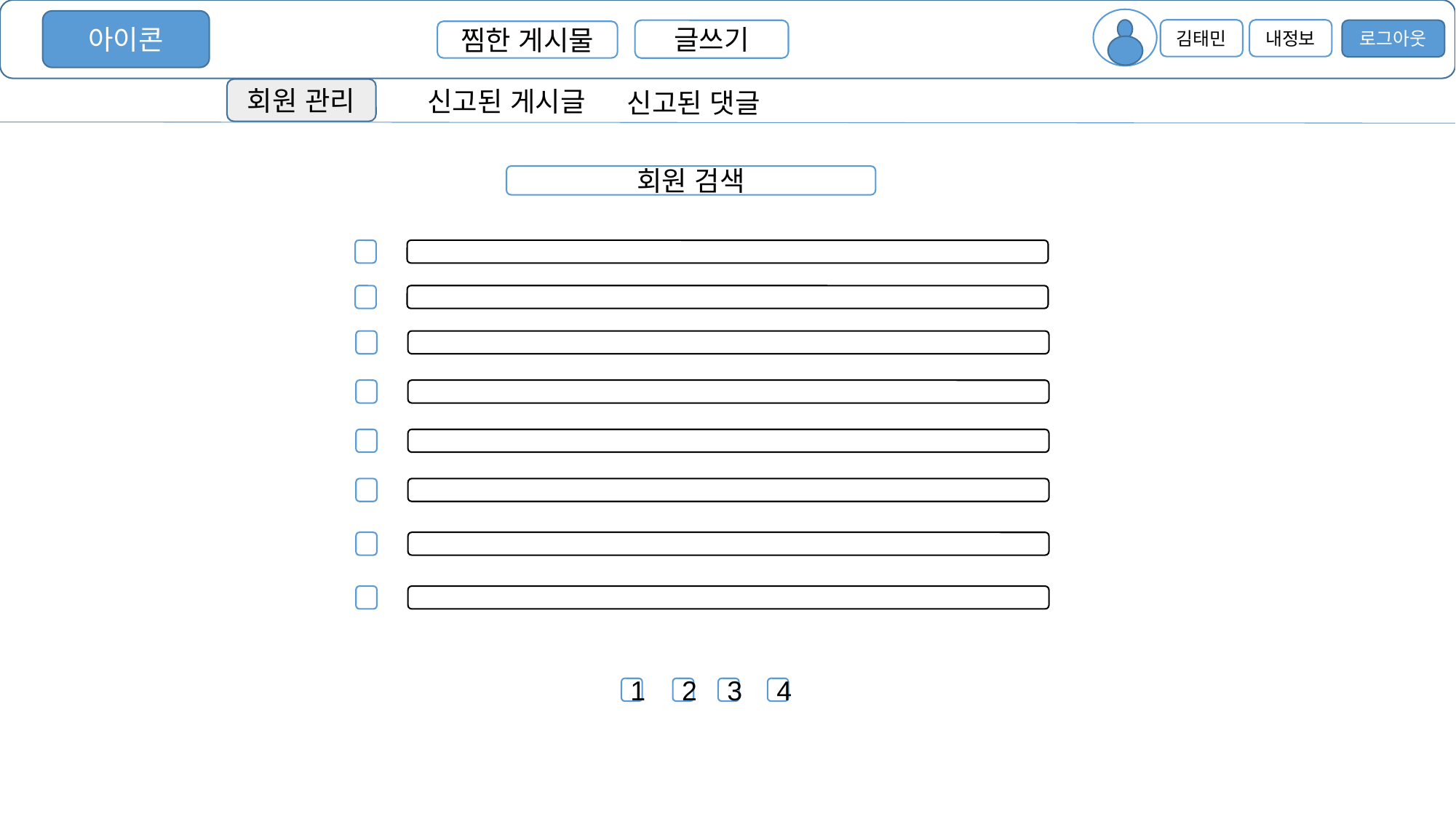

아이콘
김태민
내정보

글쓰기
로그아웃
찜한 게시물

회원 관리
신고된 게시글
신고된 댓글
회원 검색

1
2
3
4